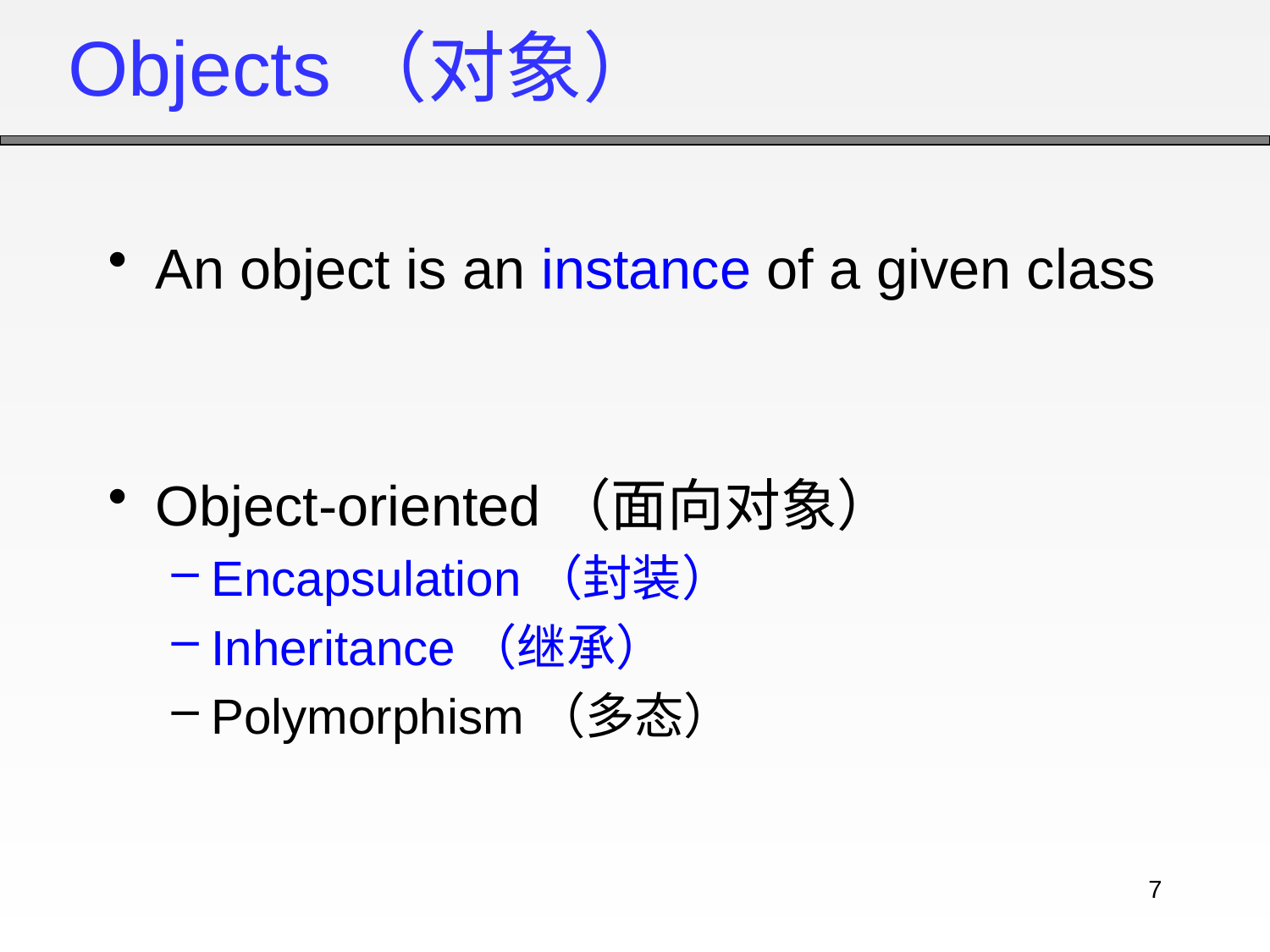

# Objects（对象）
An object is an instance of a given class

Object-oriented（面向对象）
Encapsulation（封装）
Inheritance（继承）
Polymorphism（多态）

7